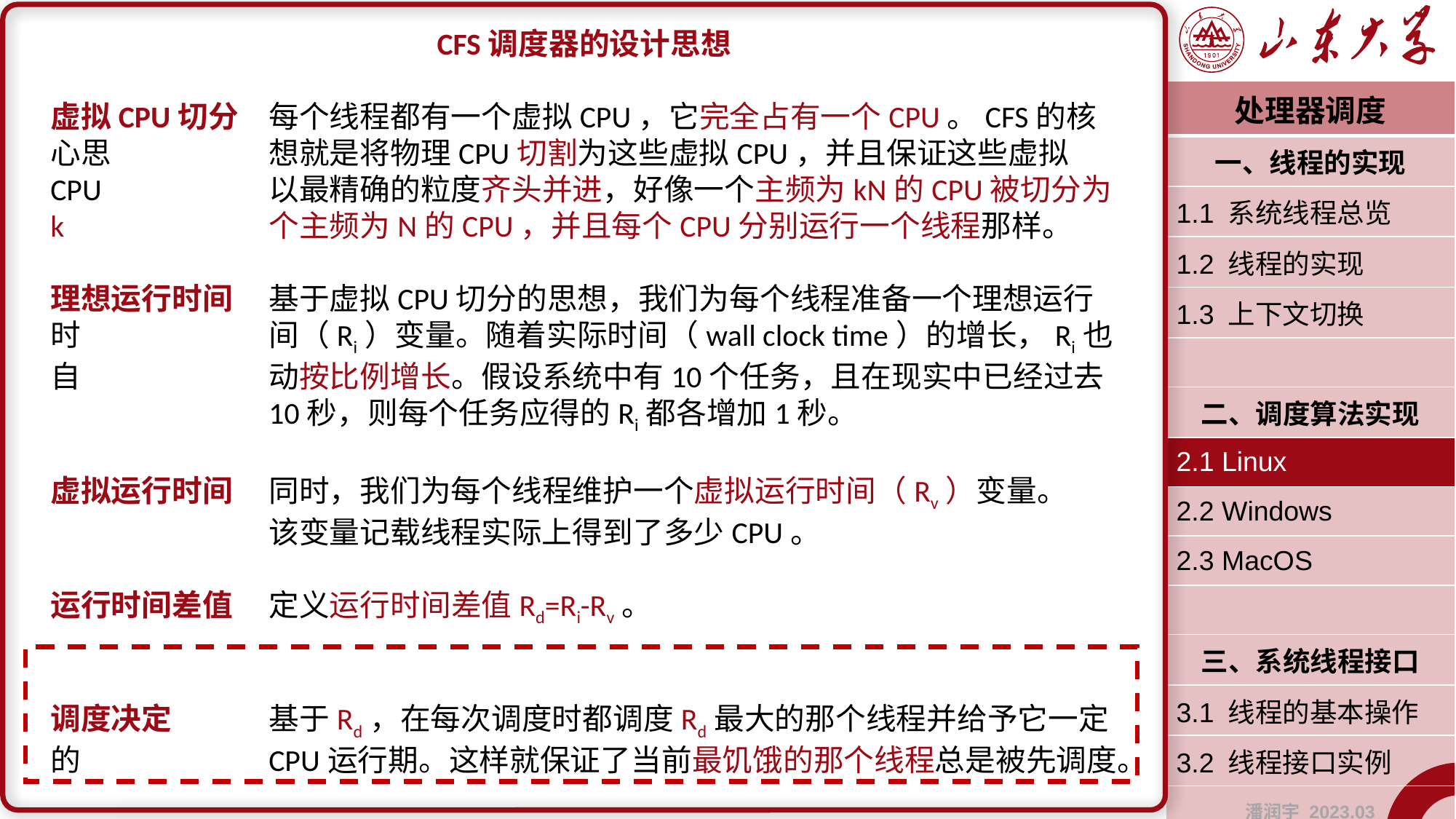

CFS调度器的设计思想

虚拟CPU切分	每个线程都有一个虚拟CPU，它完全占有一个CPU。CFS的核心思		想就是将物理CPU切割为这些虚拟CPU，并且保证这些虚拟CPU		以最精确的粒度齐头并进，好像一个主频为kN的CPU被切分为k		个主频为N的CPU，并且每个CPU分别运行一个线程那样。

理想运行时间	基于虚拟CPU切分的思想，我们为每个线程准备一个理想运行时		间（Ri）变量。随着实际时间（wall clock time）的增长，Ri也自		动按比例增长。假设系统中有10个任务，且在现实中已经过去		10秒，则每个任务应得的Ri都各增加1秒。

虚拟运行时间	同时，我们为每个线程维护一个虚拟运行时间（Rv）变量。		该变量记载线程实际上得到了多少CPU。

运行时间差值	定义运行时间差值Rd=Ri-Rv。

调度决定	基于Rd，在每次调度时都调度Rd最大的那个线程并给予它一定的		CPU运行期。这样就保证了当前最饥饿的那个线程总是被先调度。
| 处理器调度 |
| --- |
| 一、线程的实现 |
| 1.1 系统线程总览 |
| 1.2 线程的实现 |
| 1.3 上下文切换 |
|  |
| 二、调度算法实现 |
| 2.1 Linux |
| 2.2 Windows |
| 2.3 MacOS |
|  |
| 三、系统线程接口 |
| 3.1 线程的基本操作 |
| 3.2 线程接口实例 |
| 潘润宇 2023.03 |